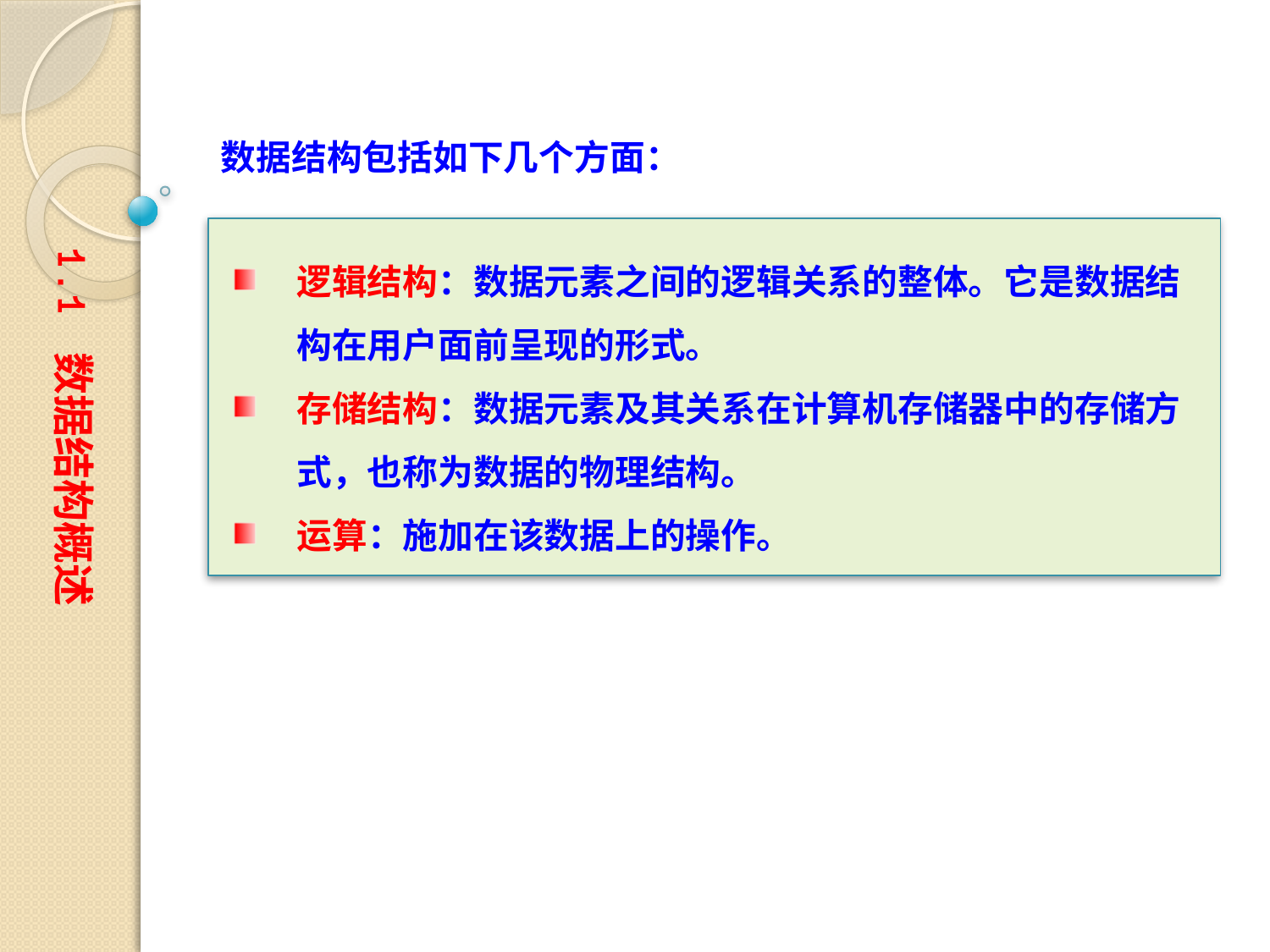

数据结构包括如下几个方面：
逻辑结构：数据元素之间的逻辑关系的整体。它是数据结构在用户面前呈现的形式。
存储结构：数据元素及其关系在计算机存储器中的存储方式，也称为数据的物理结构。
运算：施加在该数据上的操作。
1.1 数据结构概述